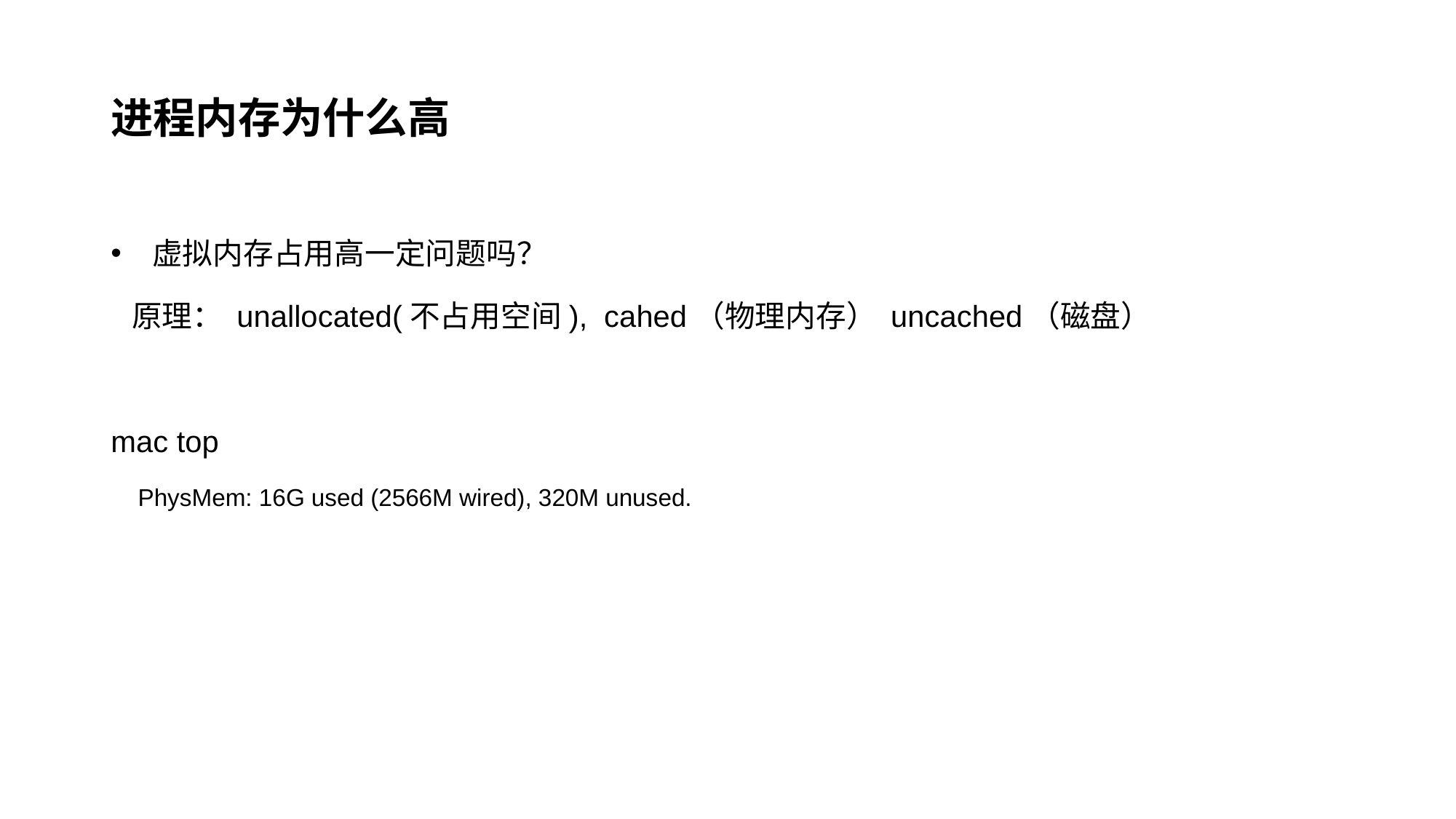

# 进程内存为什么高
 虚拟内存占用高一定问题吗？
  原理： unallocated(不占用空间),  cahed（物理内存） uncached（磁盘）

mac top
    PhysMem: 16G used (2566M wired), 320M unused.